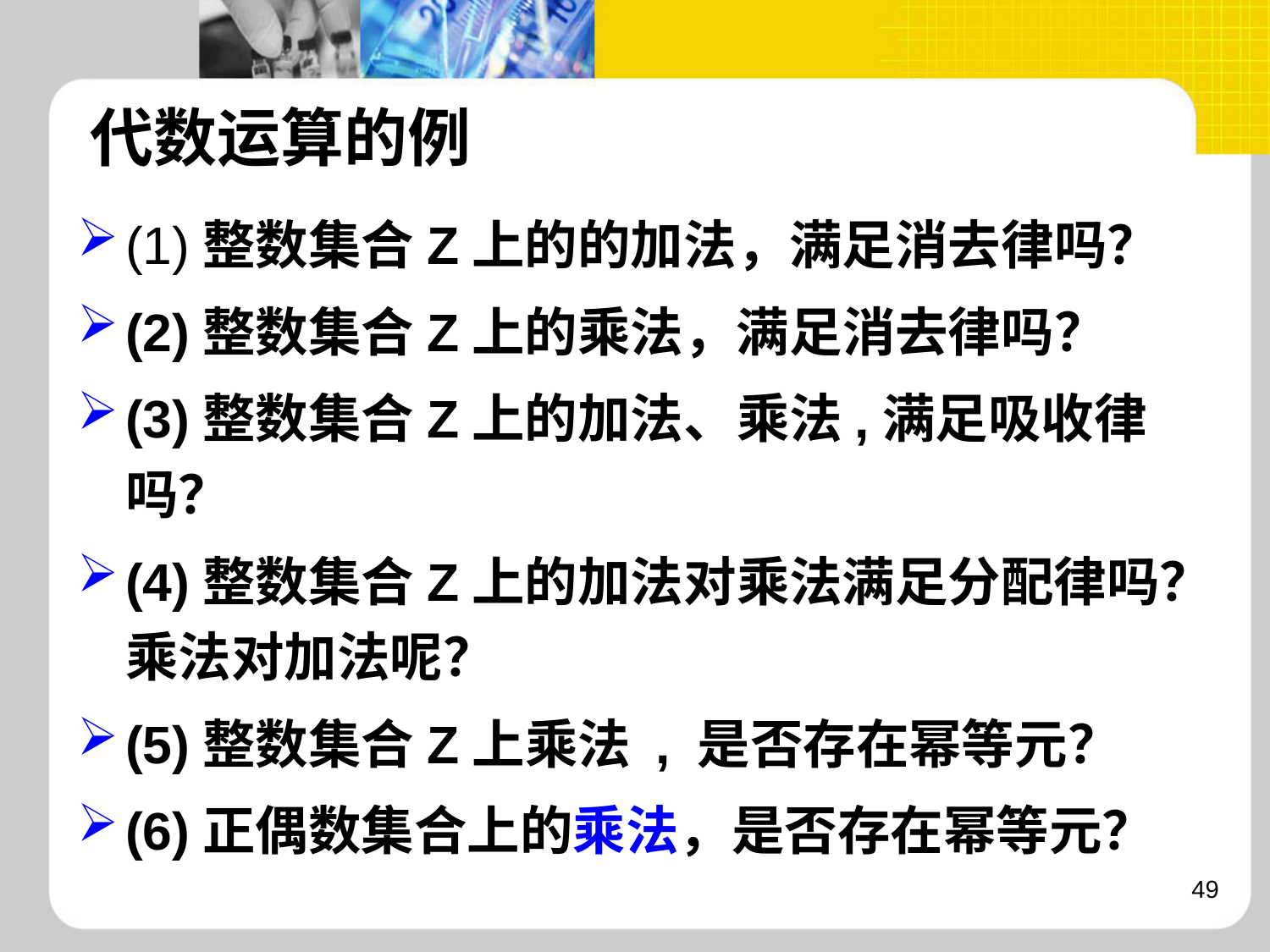

代数运算的例
(1)整数集合Z上的的加法，满足消去律吗？
(2)整数集合Z上的乘法，满足消去律吗？
(3)整数集合Z上的加法、乘法,满足吸收律吗？
(4)整数集合Z上的加法对乘法满足分配律吗？乘法对加法呢？
(5)整数集合Z上乘法 , 是否存在幂等元？
(6)正偶数集合上的乘法，是否存在幂等元？

49